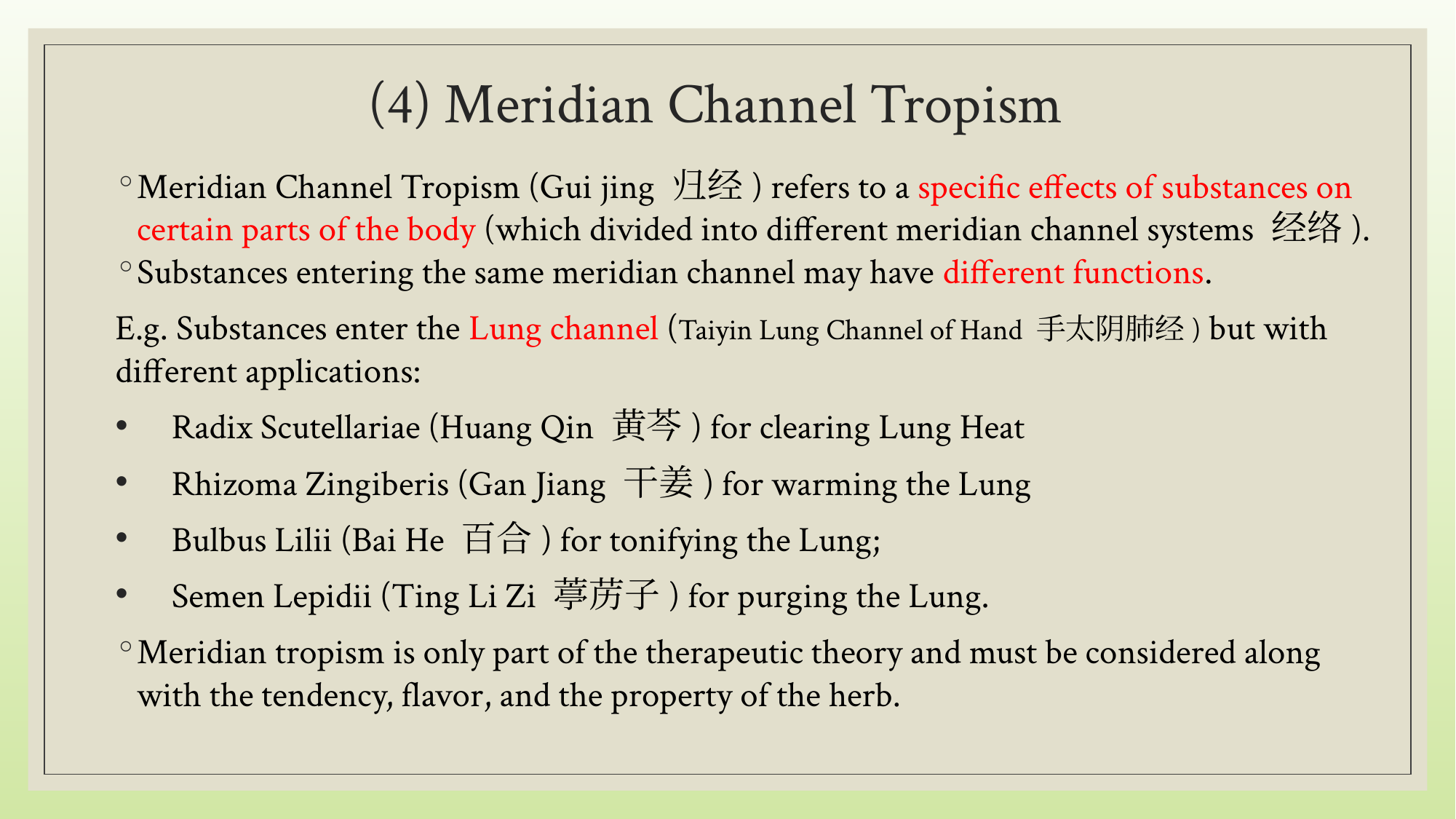

# (4) Meridian Channel Tropism
Meridian Channel Tropism (Gui jing 归经) refers to a specific effects of substances on certain parts of the body (which divided into different meridian channel systems 经络).
Substances entering the same meridian channel may have different functions.
E.g. Substances enter the Lung channel (Taiyin Lung Channel of Hand 手太阴肺经) but with different applications:
  Radix Scutellariae (Huang Qin 黄芩) for clearing Lung Heat
  Rhizoma Zingiberis (Gan Jiang 干姜) for warming the Lung
  Bulbus Lilii (Bai He 百合) for tonifying the Lung;
  Semen Lepidii (Ting Li Zi 葶苈子) for purging the Lung.
Meridian tropism is only part of the therapeutic theory and must be considered along with the tendency, flavor, and the property of the herb.